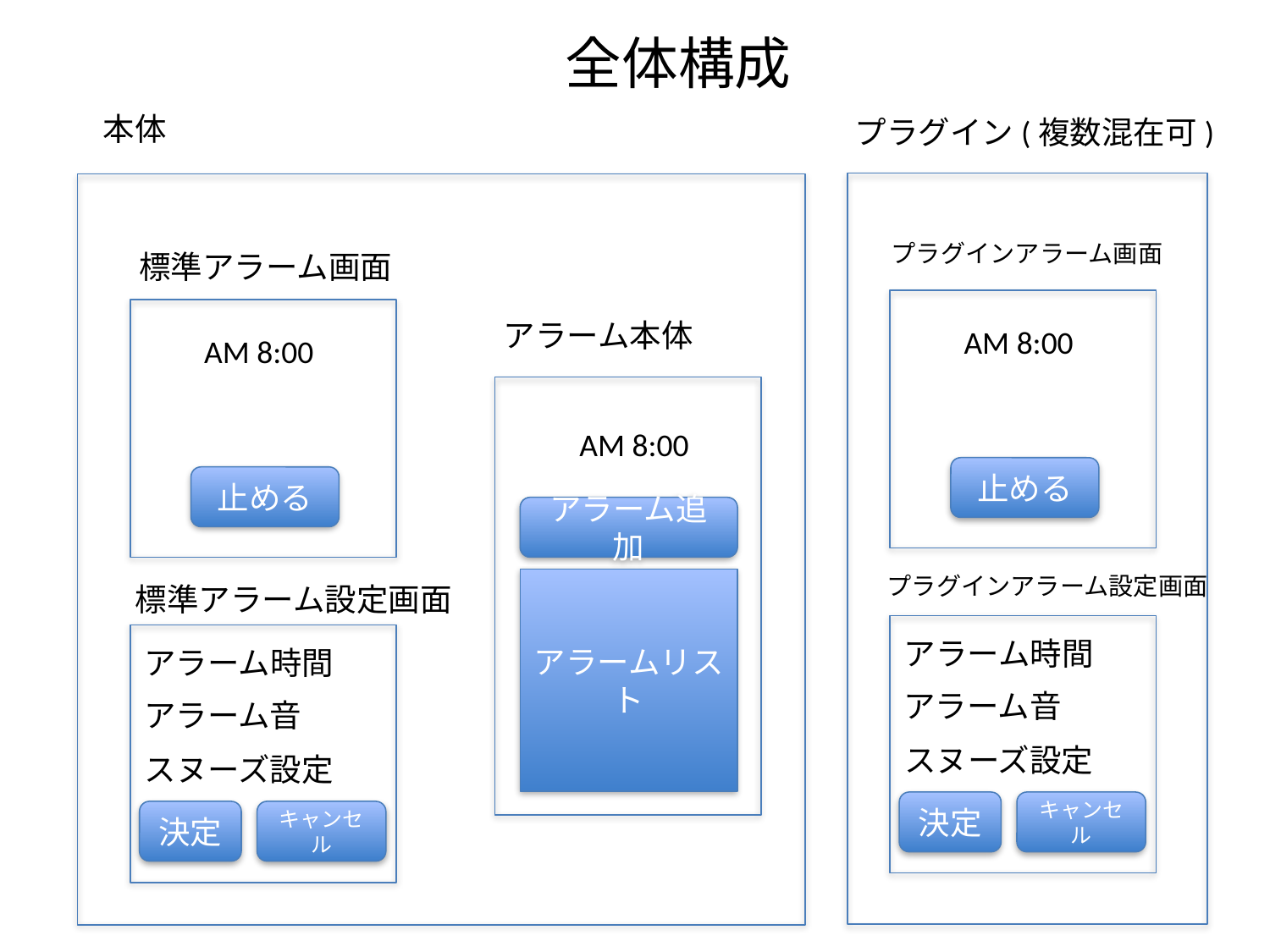

全体構成
本体
プラグイン(複数混在可)

プラグインアラーム画面
標準アラーム画面

アラーム本体
AM 8:00
AM 8:00

AM 8:00
止める
止める
アラーム追加
プラグインアラーム設定画面
アラームリスト
標準アラーム設定画面

アラーム時間
アラーム時間
アラーム音
アラーム音
スヌーズ設定
スヌーズ設定
決定
キャンセル
決定
キャンセル